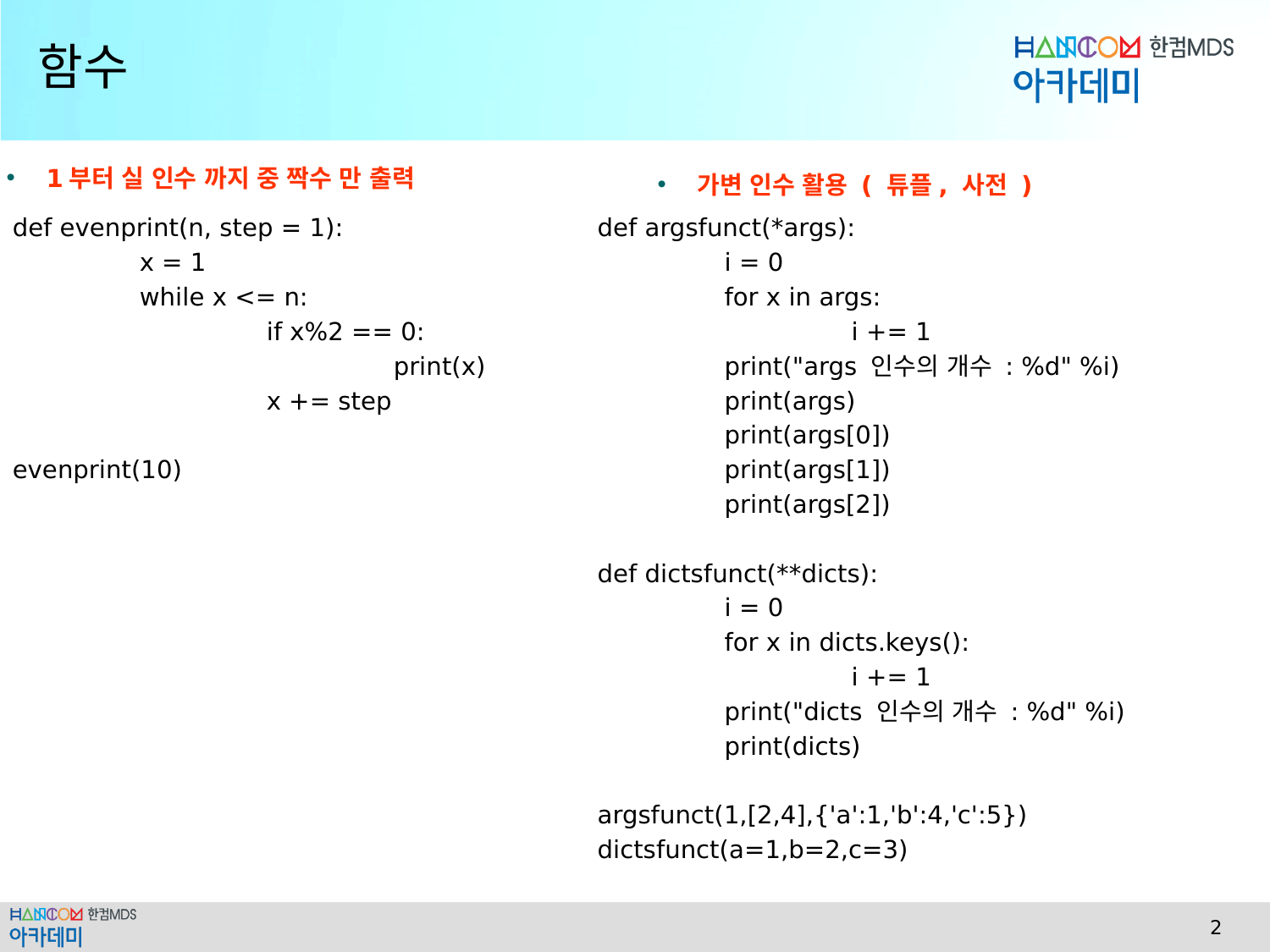

# 함수
1부터 실 인수 까지 중 짝수 만 출력
가변 인수 활용 ( 튜플, 사전 )
def argsfunct(*args):
	i = 0
	for x in args:
		i += 1
	print("args 인수의 개수 : %d" %i)
	print(args)
	print(args[0])
	print(args[1])
	print(args[2])

def dictsfunct(**dicts):
	i = 0
	for x in dicts.keys():
		i += 1
	print("dicts 인수의 개수 : %d" %i)
	print(dicts)

argsfunct(1,[2,4],{'a':1,'b':4,'c':5})
dictsfunct(a=1,b=2,c=3)
def evenprint(n, step = 1):
	x = 1
	while x <= n:
		if x%2 == 0:
			print(x)
		x += step

evenprint(10)
                               2